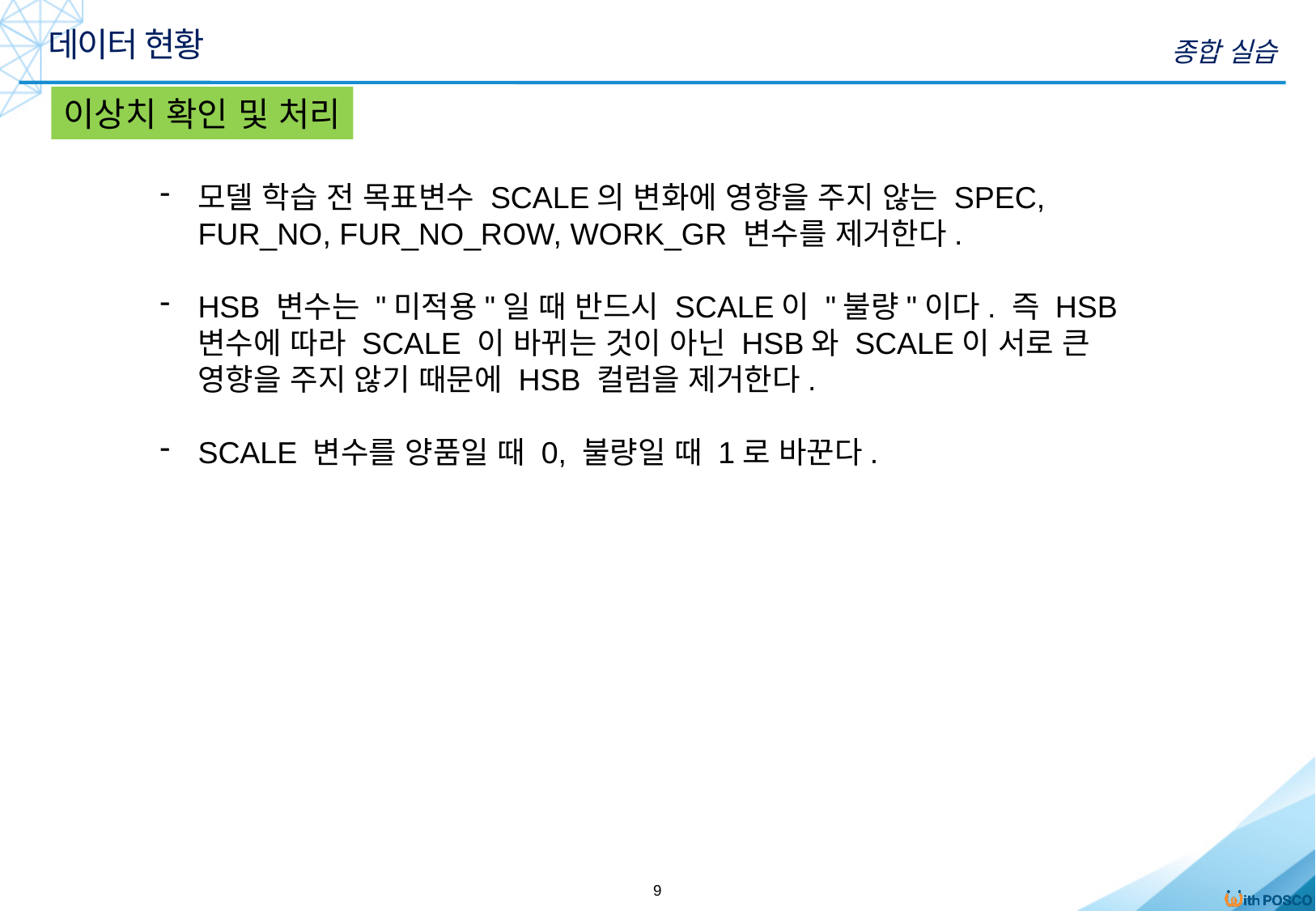

데이터 현황
종합 실습
이상치 확인 및 처리
모델 학습 전 목표변수 SCALE의 변화에 영향을 주지 않는 SPEC, FUR_NO, FUR_NO_ROW, WORK_GR 변수를 제거한다.

HSB 변수는 "미적용"일 때 반드시 SCALE이 "불량"이다. 즉 HSB 변수에 따라 SCALE 이 바뀌는 것이 아닌 HSB와 SCALE이 서로 큰 영향을 주지 않기 때문에 HSB 컬럼을 제거한다.

SCALE 변수를 양품일 때 0, 불량일 때 1로 바꾼다.